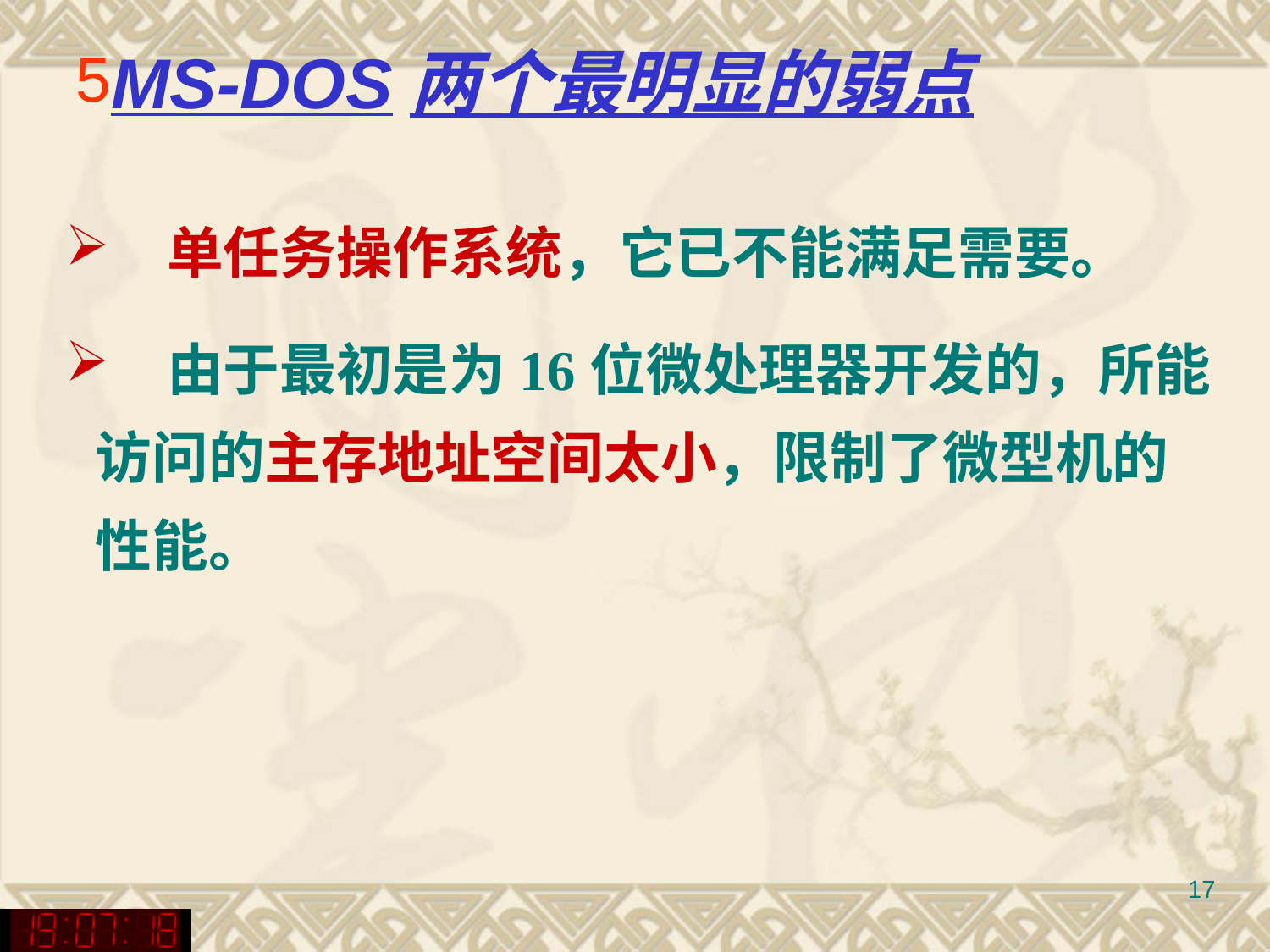

MS-DOS两个最明显的弱点
　单任务操作系统，它已不能满足需要。
　由于最初是为16位微处理器开发的，所能访问的主存地址空间太小，限制了微型机的性能。
17